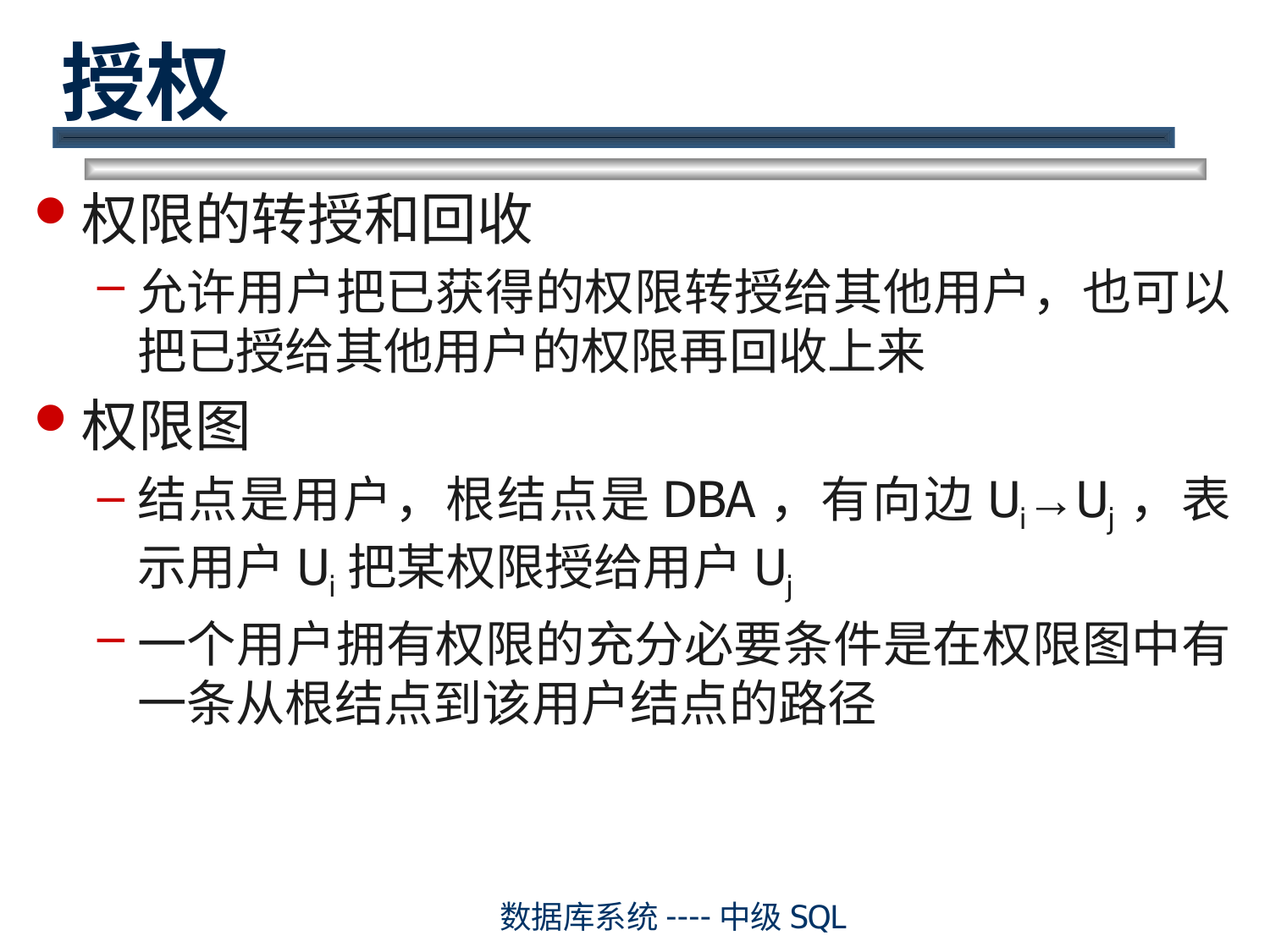

# 授权
权限的转授和回收
允许用户把已获得的权限转授给其他用户，也可以把已授给其他用户的权限再回收上来
权限图
结点是用户，根结点是DBA，有向边Ui→Uj，表示用户Ui把某权限授给用户Uj
一个用户拥有权限的充分必要条件是在权限图中有一条从根结点到该用户结点的路径
数据库系统----中级SQL